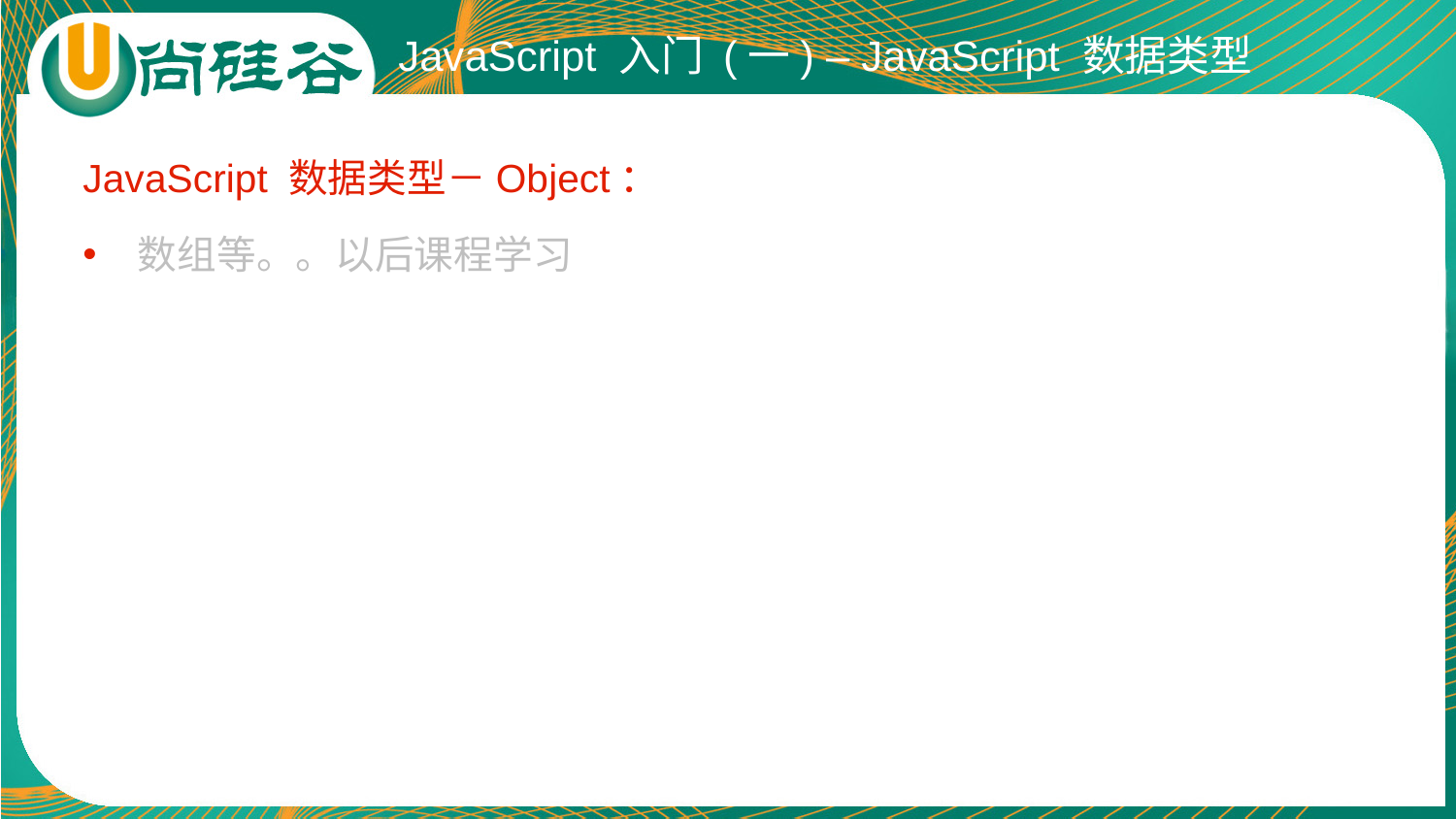

# JavaScript 入门 (一) – JavaScript 数据类型
JavaScript 数据类型－Object：
数组等。。以后课程学习